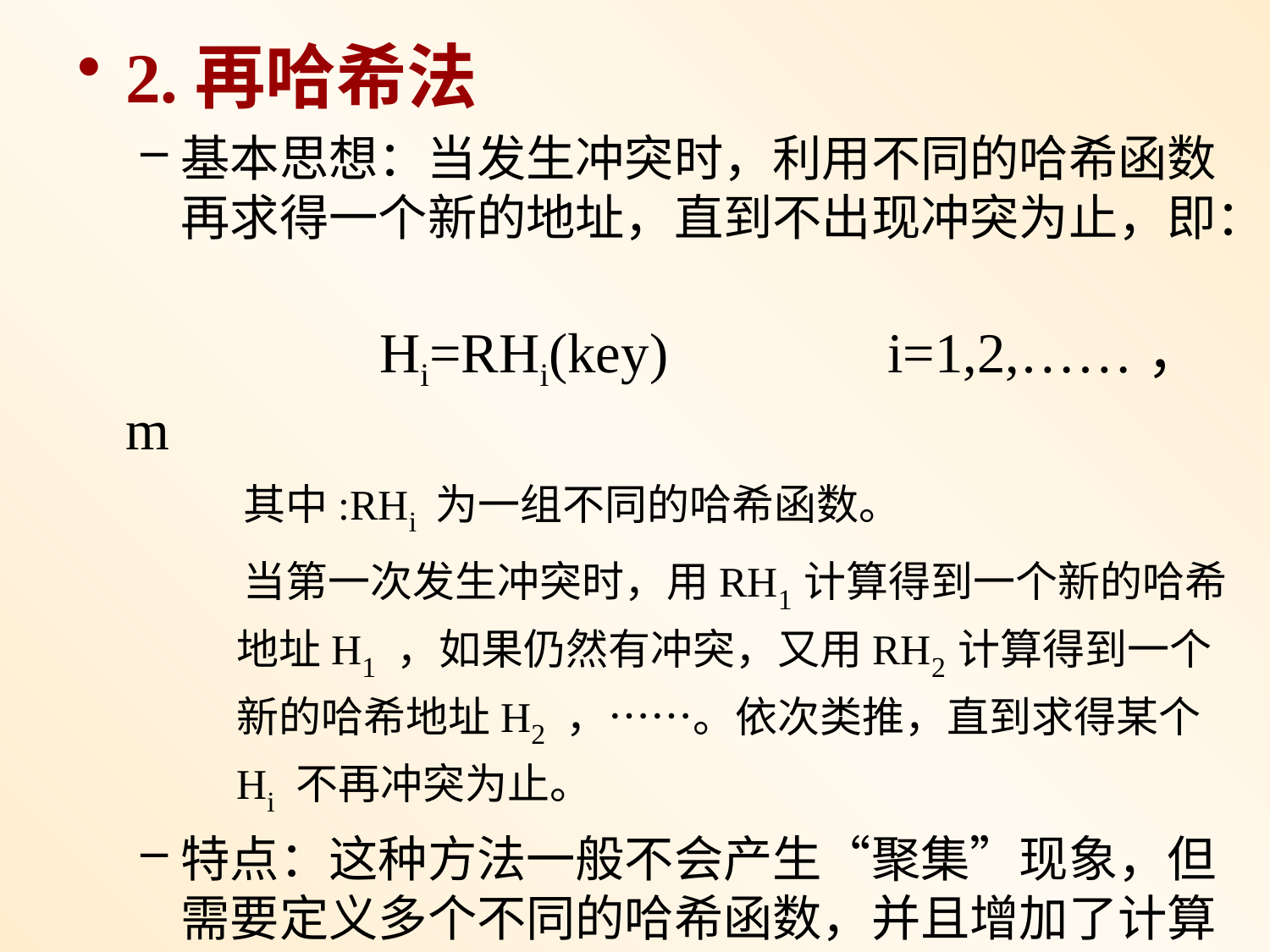

2.再哈希法
基本思想：当发生冲突时，利用不同的哈希函数再求得一个新的地址，直到不出现冲突为止，即：
			Hi=RHi(key)		i=1,2,……，m
   其中:RHi 为一组不同的哈希函数。
   当第一次发生冲突时，用RH1计算得到一个新的哈希地址H1 ，如果仍然有冲突，又用RH2计算得到一个新的哈希地址H2 ，……。依次类推，直到求得某个Hi 不再冲突为止。
特点：这种方法一般不会产生“聚集”现象，但需要定义多个不同的哈希函数，并且增加了计算的时间。